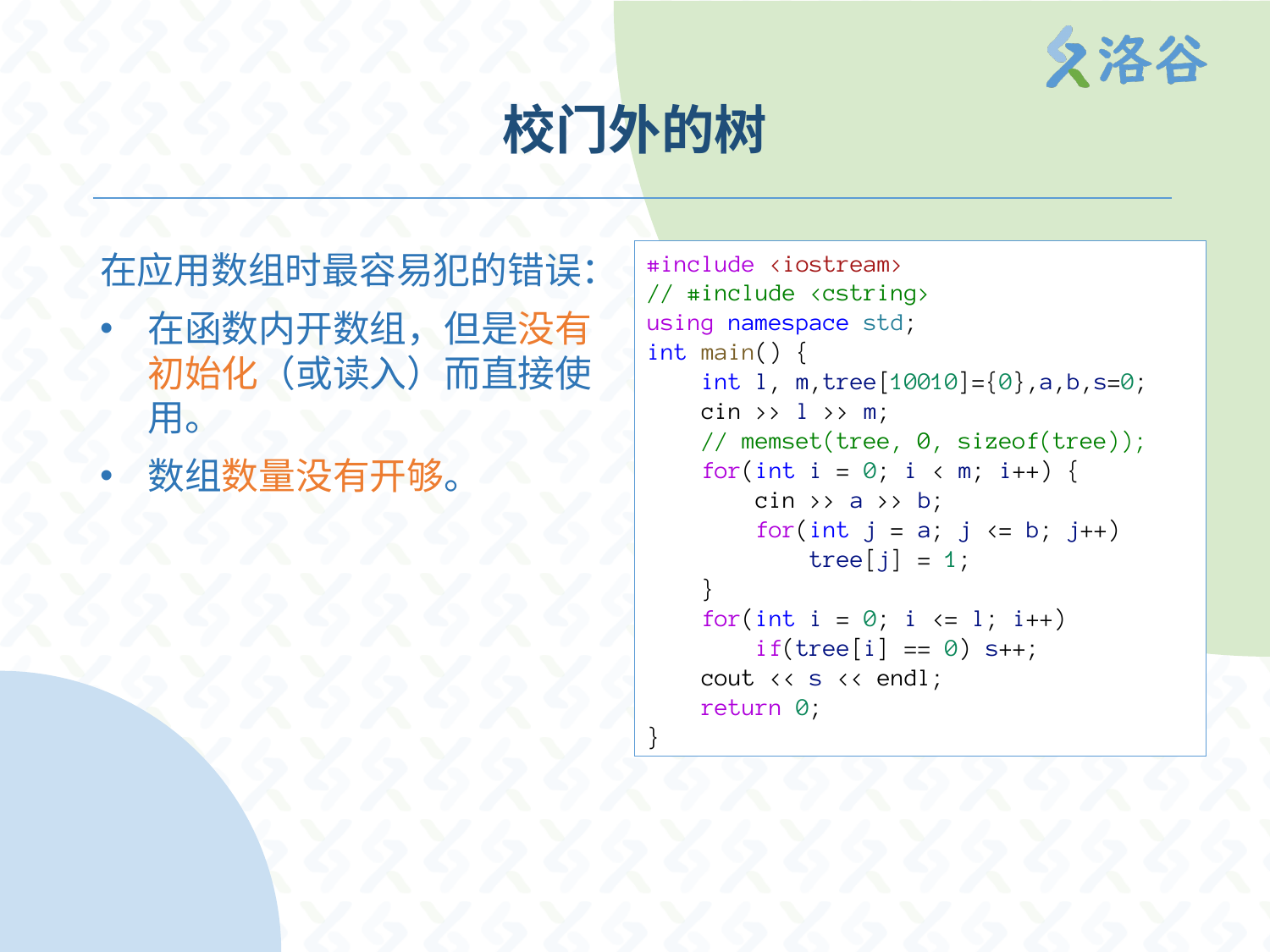

# 校门外的树
在应用数组时最容易犯的错误：
在函数内开数组，但是没有初始化（或读入）而直接使用。
数组数量没有开够。
#include <iostream>
// #include <cstring>
using namespace std;
int main() {
    int l, m,tree[10010]={0},a,b,s=0;
    cin >> l >> m;
    // memset(tree, 0, sizeof(tree));
    for(int i = 0; i < m; i++) {
        cin >> a >> b;
        for(int j = a; j <= b; j++)
            tree[j] = 1;
    }
    for(int i = 0; i <= l; i++)
        if(tree[i] == 0) s++;
    cout << s << endl;
    return 0;
}